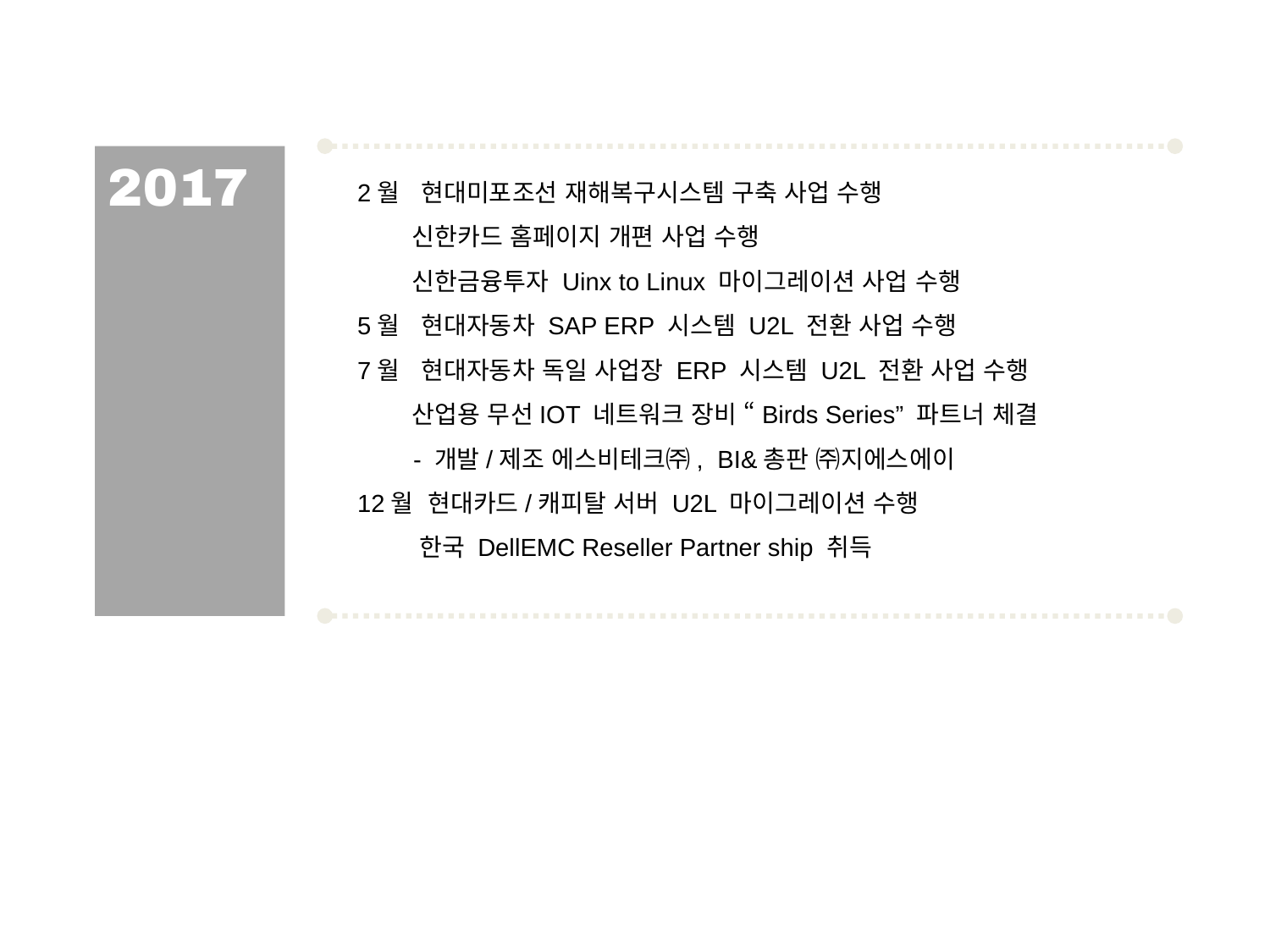

2017

2016
2월   현대미포조선 재해복구시스템 구축 사업 수행
       신한카드 홈페이지 개편 사업 수행
       신한금융투자 Uinx to Linux 마이그레이션 사업 수행
5월   현대자동차 SAP ERP 시스템 U2L 전환 사업 수행
7월   현대자동차 독일 사업장 ERP 시스템 U2L 전환 사업 수행
       산업용 무선IOT 네트워크 장비 “Birds Series” 파트너 체결
        - 개발/제조 에스비테크㈜,  BI&총판 ㈜지에스에이
12월  현대카드/캐피탈 서버 U2L 마이그레이션 수행
        한국 DellEMC Reseller Partner ship 취득
2010